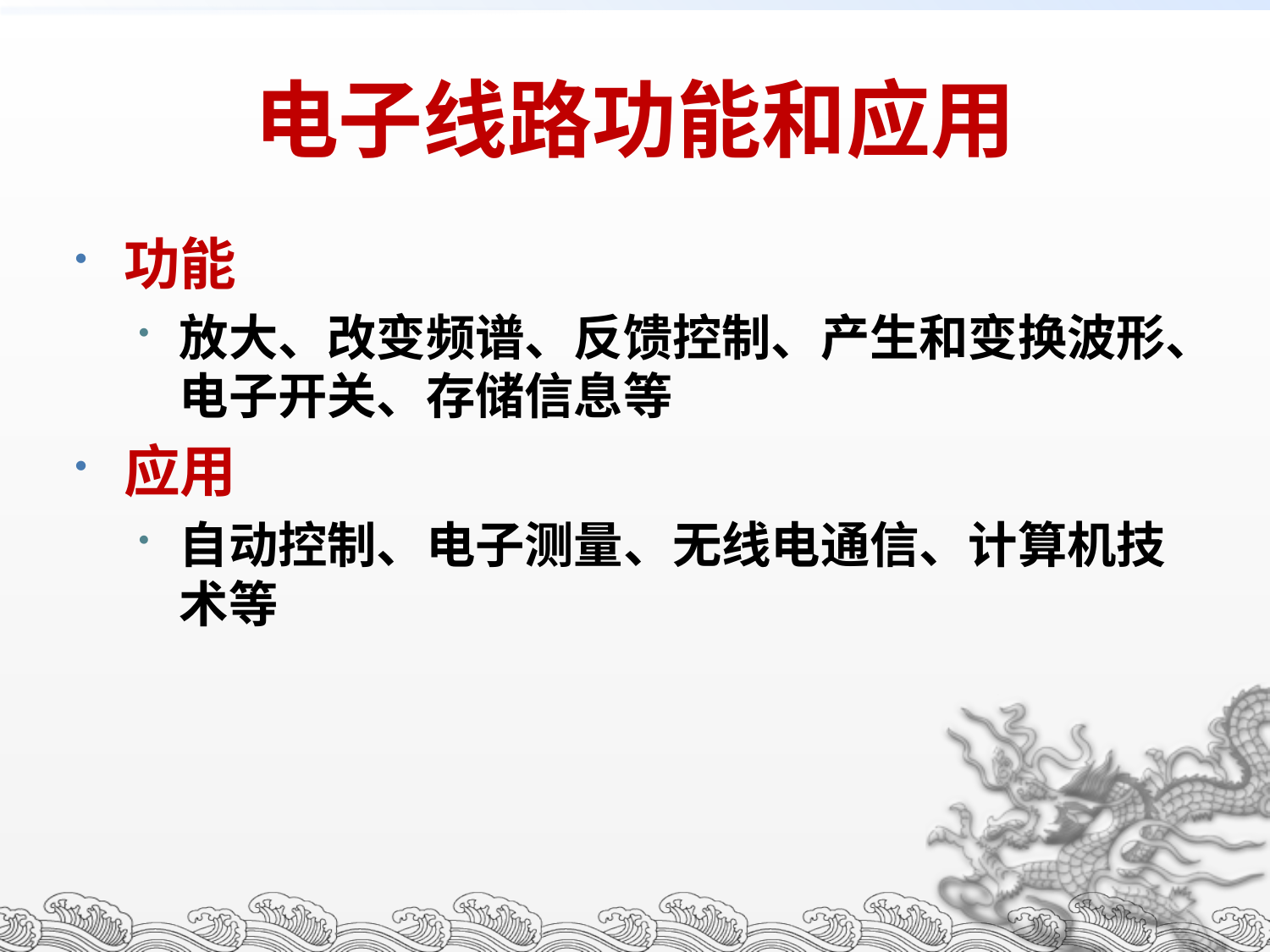

# 电子线路功能和应用
功能
放大、改变频谱、反馈控制、产生和变换波形、电子开关、存储信息等
应用
自动控制、电子测量、无线电通信、计算机技术等